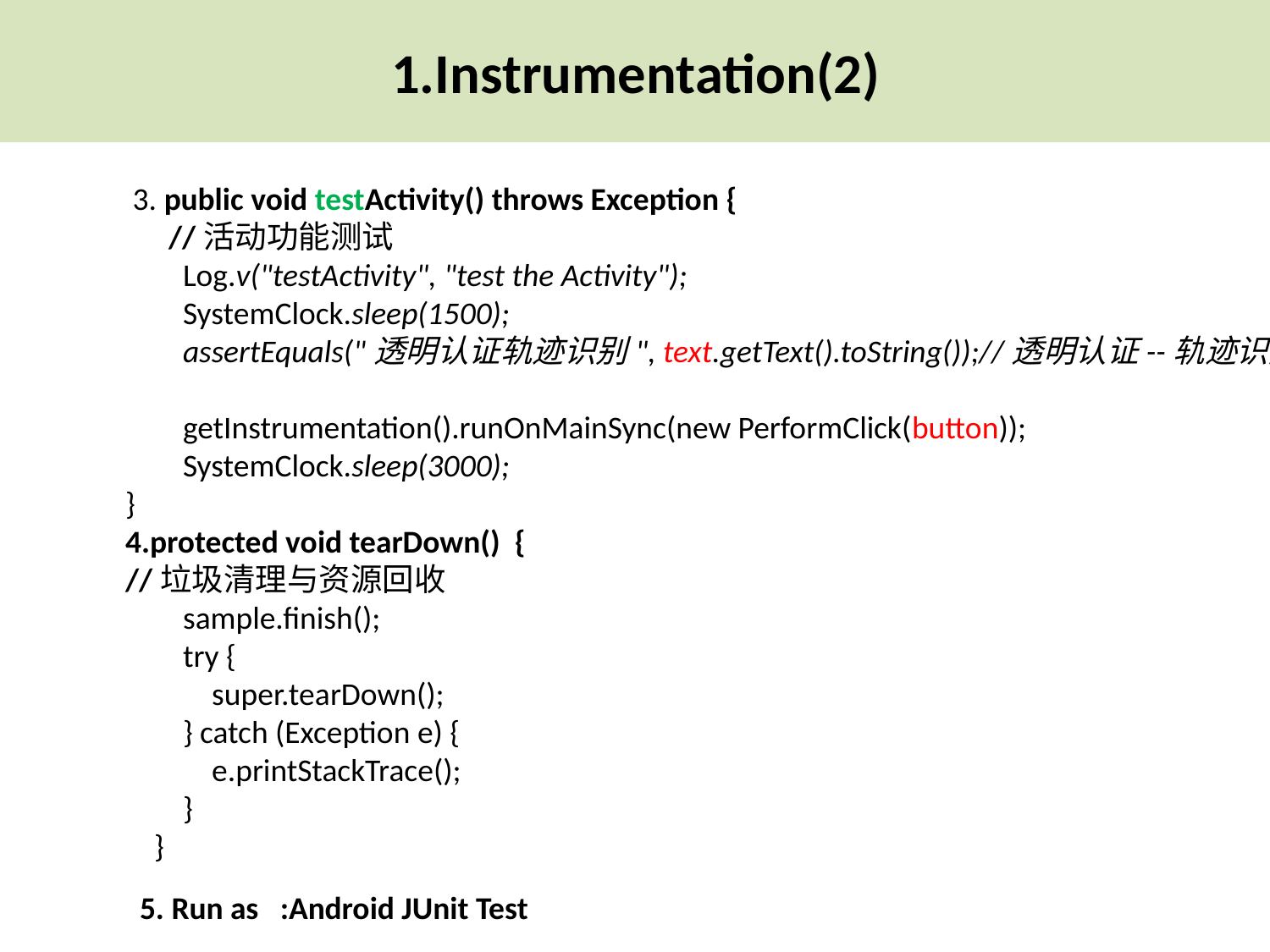

1.Instrumentation(2)
 3. public void testActivity() throws Exception {
      //活动功能测试
        Log.v("testActivity", "test the Activity");
        SystemClock.sleep(1500);
        assertEquals("透明认证轨迹识别", text.getText().toString());//透明认证--轨迹识别

        getInstrumentation().runOnMainSync(new PerformClick(button));
        SystemClock.sleep(3000);
}
4.protected void tearDown()  {
//垃圾清理与资源回收
        sample.finish();
        try {
            super.tearDown();
        } catch (Exception e) {
            e.printStackTrace();
        }
    }
5. Run as   :Android JUnit Test